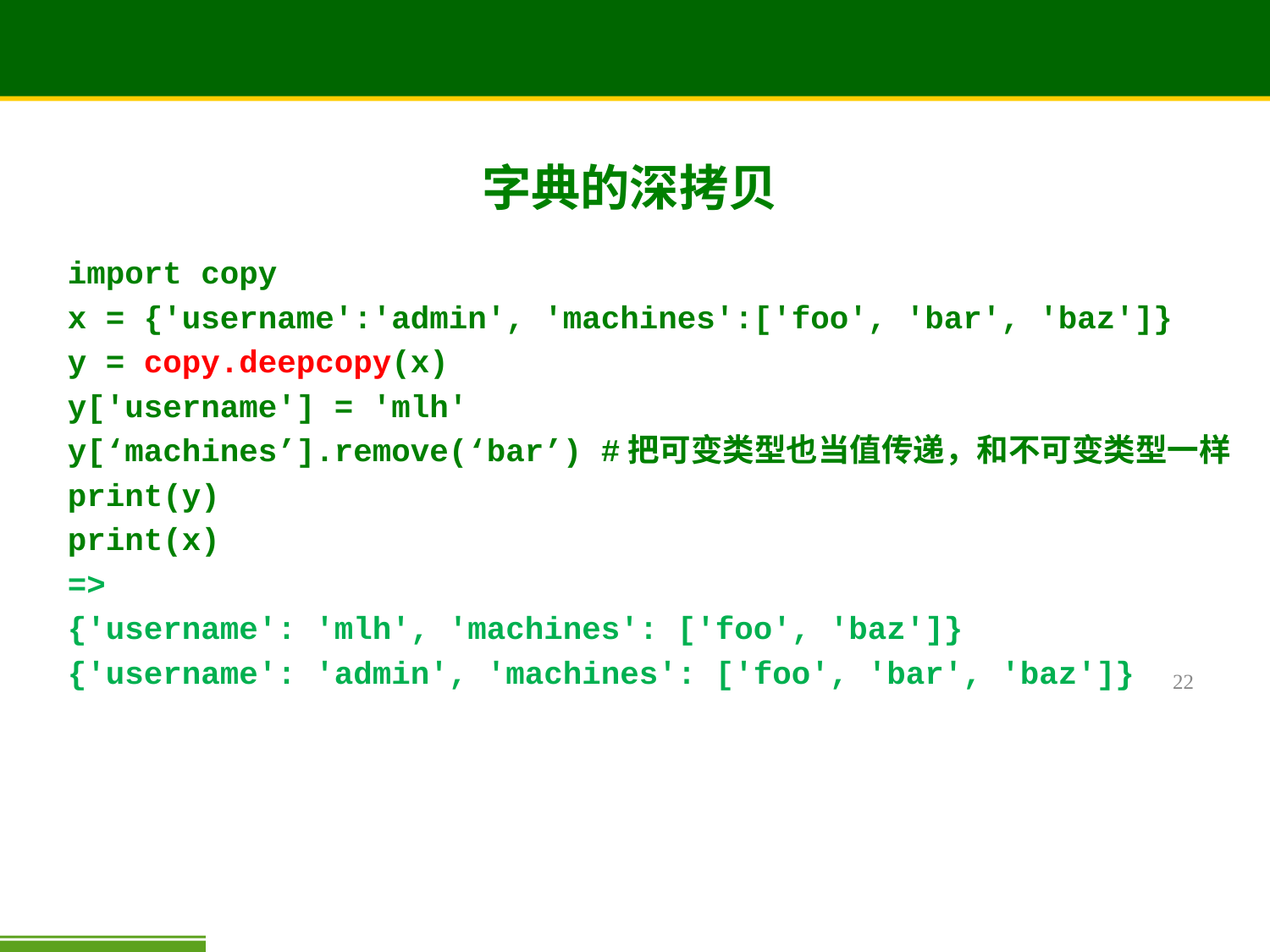

# 字典的深拷贝
import copy
x = {'username':'admin', 'machines':['foo', 'bar', 'baz']}
y = copy.deepcopy(x)
y['username'] = 'mlh'
y[‘machines’].remove(‘bar’) #把可变类型也当值传递，和不可变类型一样
print(y)
print(x)
=>
{'username': 'mlh', 'machines': ['foo', 'baz']}
{'username': 'admin', 'machines': ['foo', 'bar', 'baz']}
22